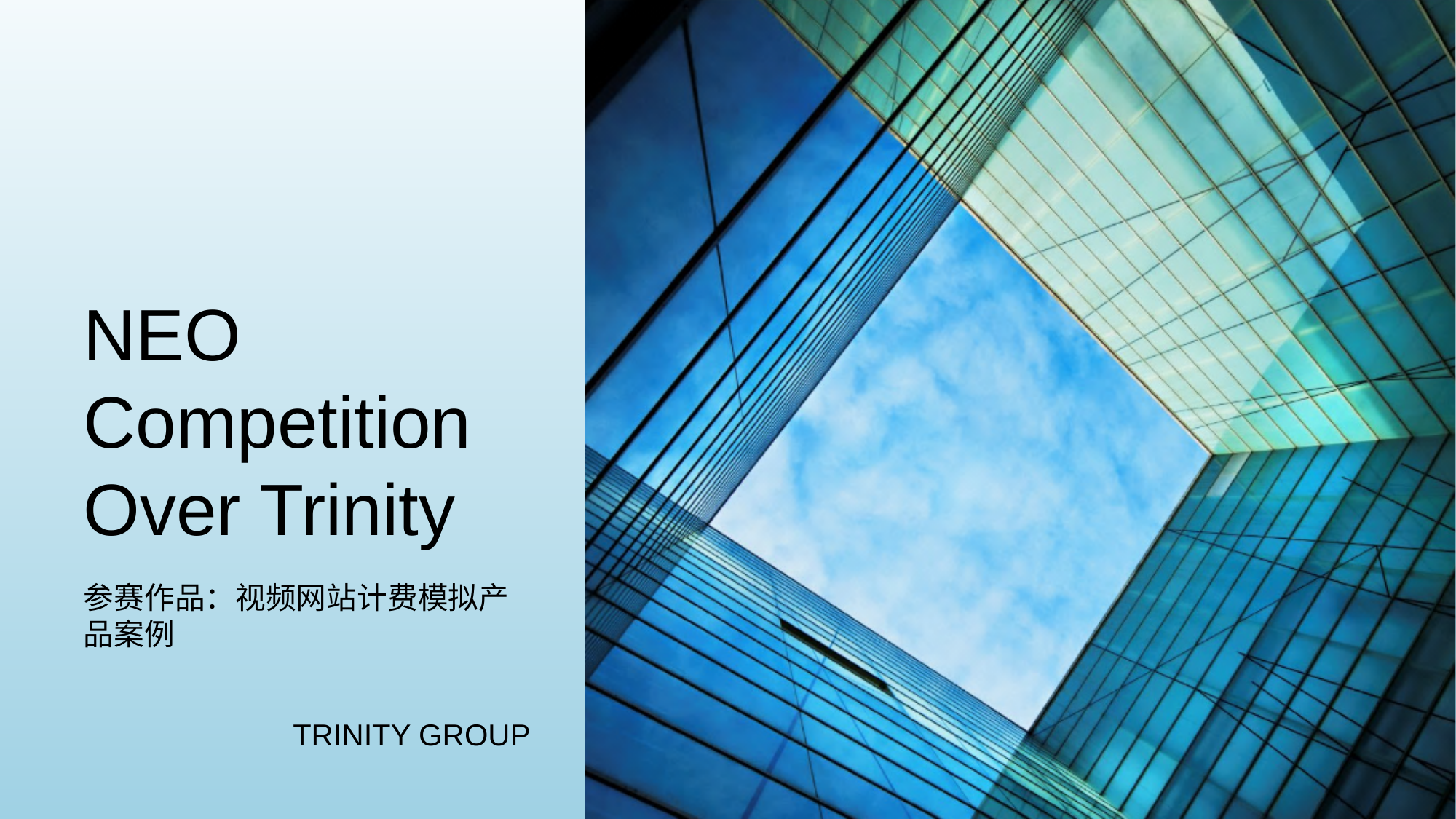

# NEO Competition Over Trinity
参赛作品：视频网站计费模拟产品案例

                         TRINITY GROUP